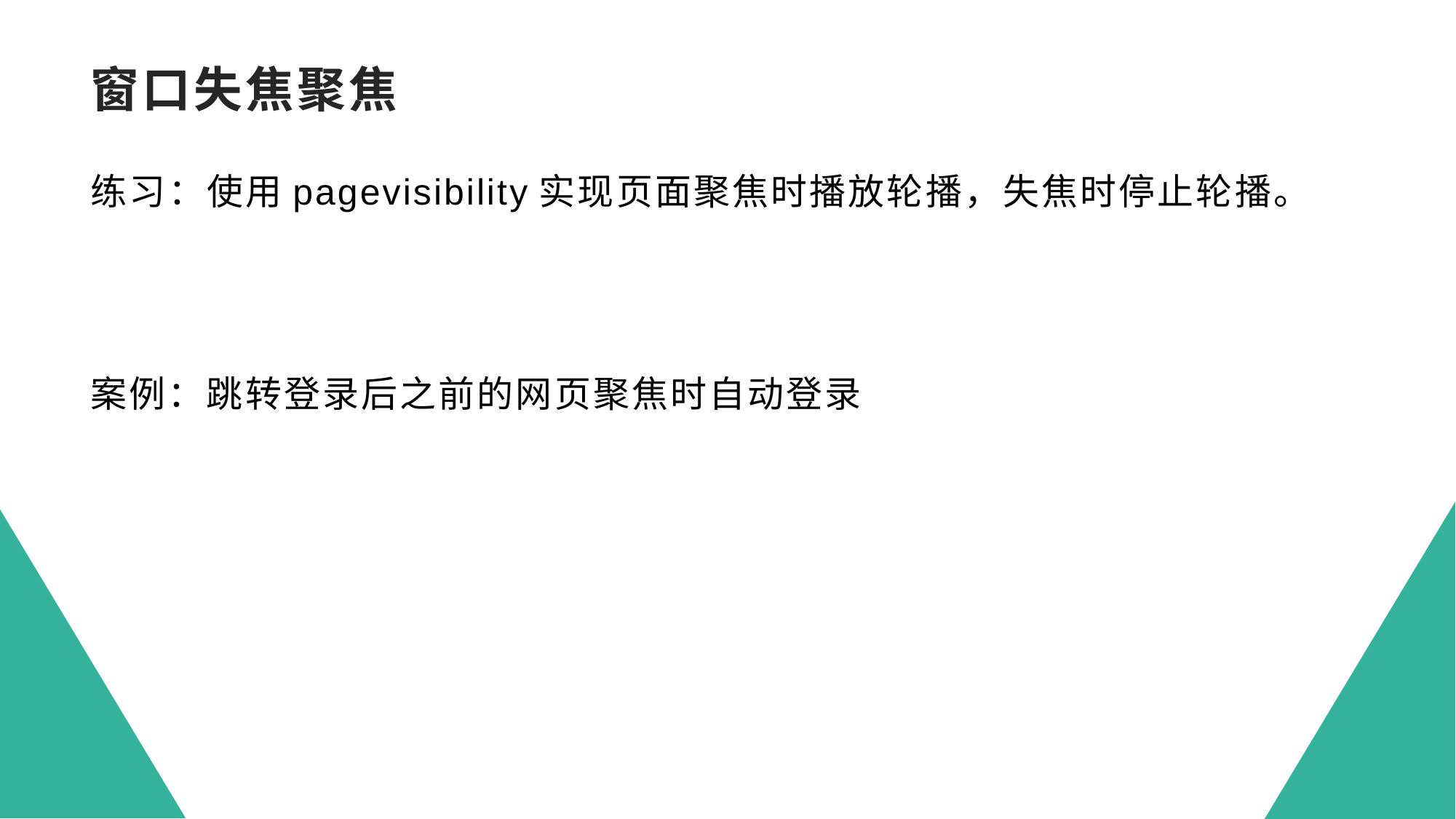

# 窗口失焦聚焦
练习：使用pagevisibility实现页面聚焦时播放轮播，失焦时停止轮播。

案例：跳转登录后之前的网页聚焦时自动登录